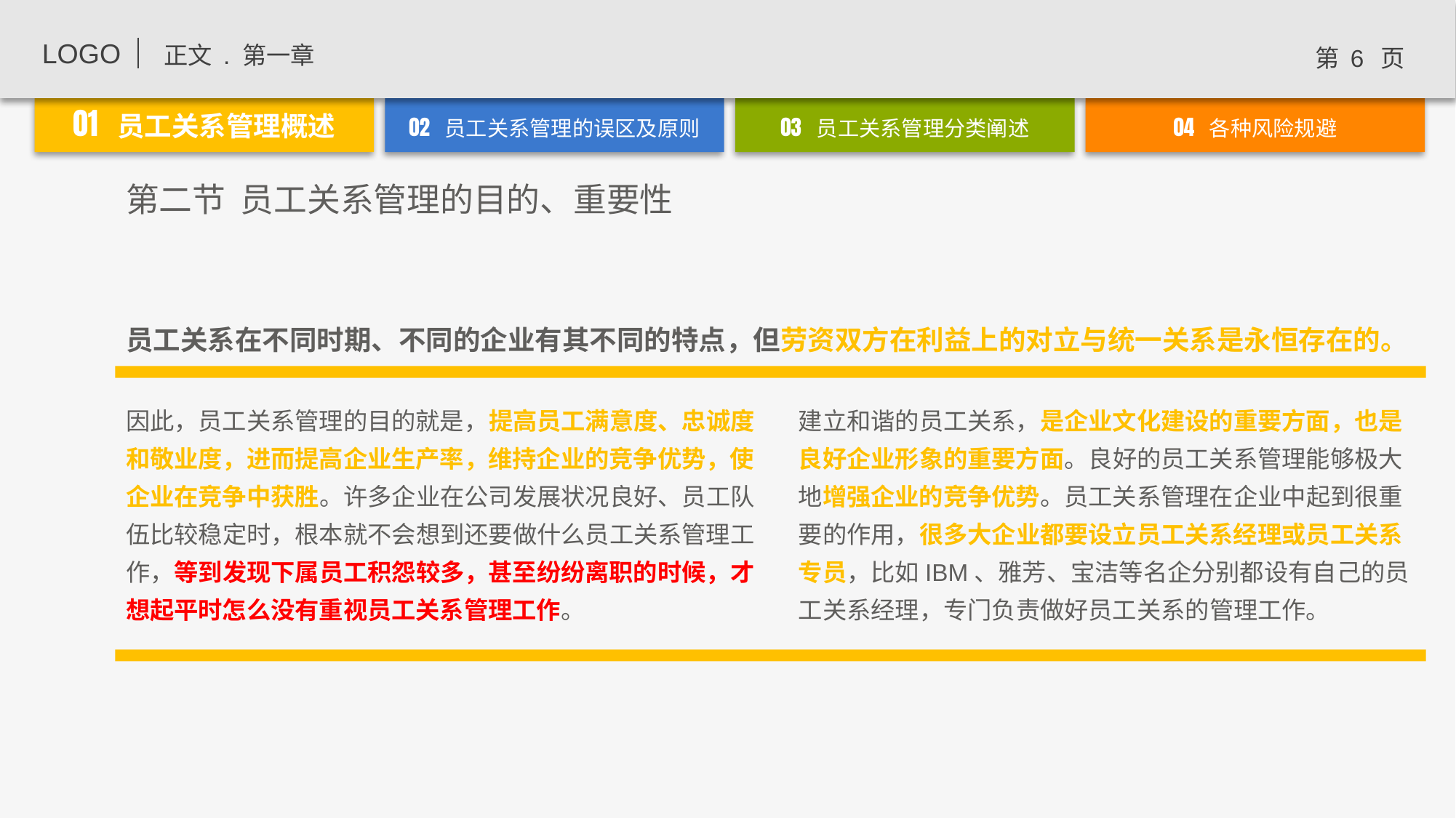

第二节  员工关系管理的目的、重要性
员工关系在不同时期、不同的企业有其不同的特点，但劳资双方在利益上的对立与统一关系是永恒存在的。

因此，员工关系管理的目的就是，提高员工满意度、忠诚度和敬业度，进而提高企业生产率，维持企业的竞争优势，使企业在竞争中获胜。许多企业在公司发展状况良好、员工队伍比较稳定时，根本就不会想到还要做什么员工关系管理工作，等到发现下属员工积怨较多，甚至纷纷离职的时候，才想起平时怎么没有重视员工关系管理工作。
建立和谐的员工关系，是企业文化建设的重要方面，也是良好企业形象的重要方面。良好的员工关系管理能够极大地增强企业的竞争优势。员工关系管理在企业中起到很重要的作用，很多大企业都要设立员工关系经理或员工关系专员，比如IBM、雅芳、宝洁等名企分别都设有自己的员工关系经理，专门负责做好员工关系的管理工作。